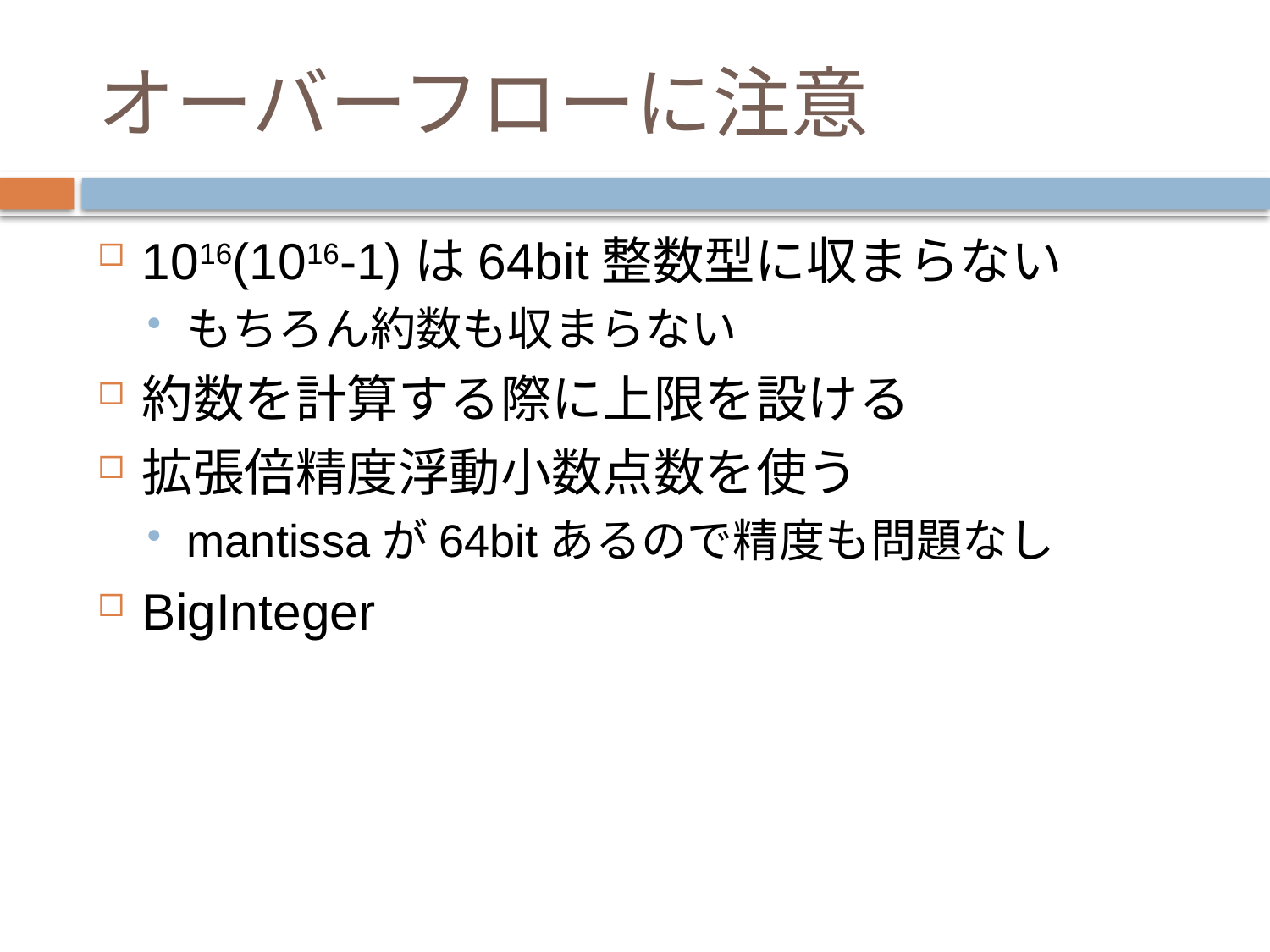

オーバーフローに注意
1016(1016-1)は64bit整数型に収まらない
もちろん約数も収まらない
約数を計算する際に上限を設ける
拡張倍精度浮動小数点数を使う
mantissaが64bitあるので精度も問題なし
BigInteger